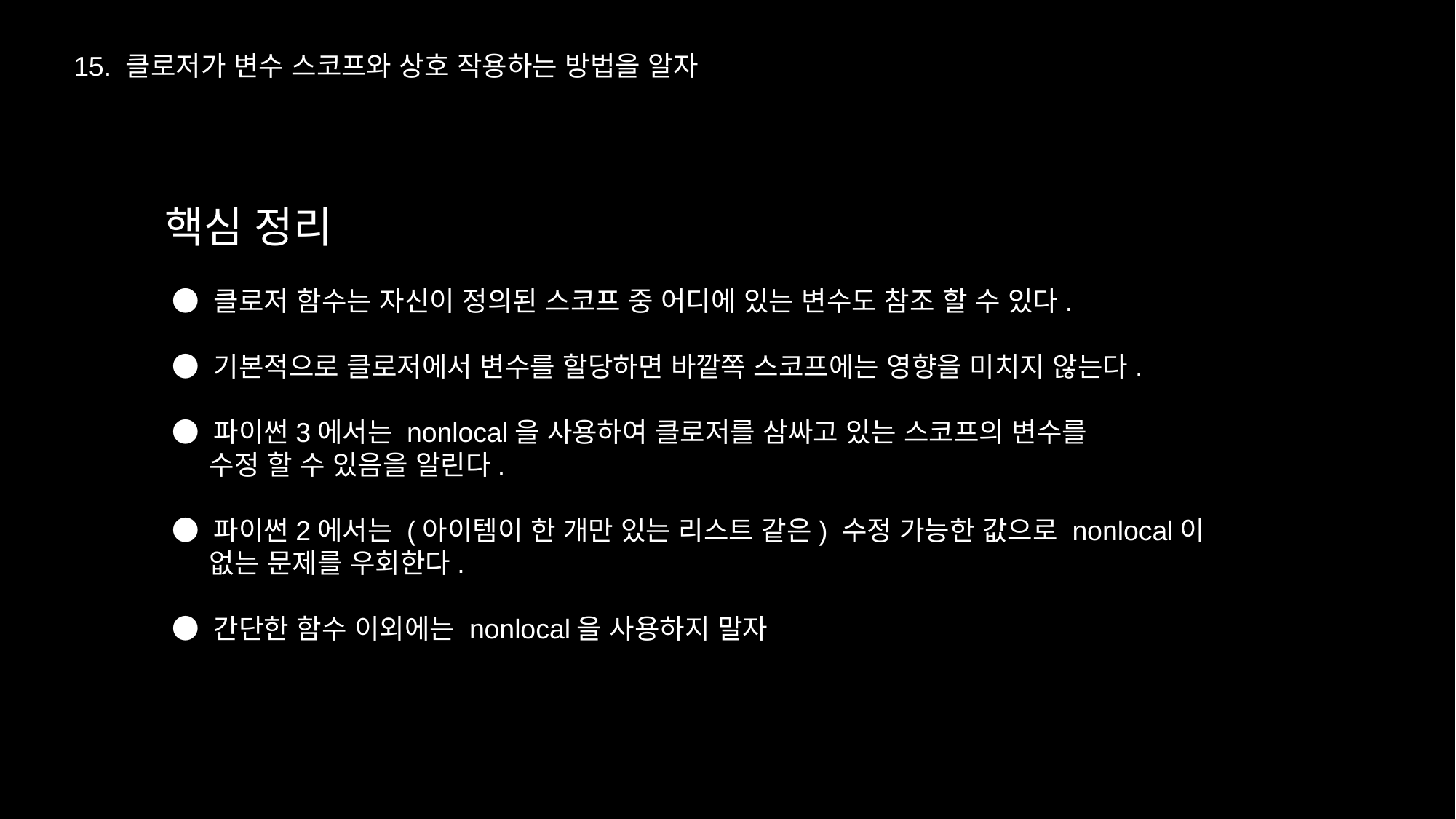

15. 클로저가 변수 스코프와 상호 작용하는 방법을 알자
핵심 정리

 ● 클로저 함수는 자신이 정의된 스코프 중 어디에 있는 변수도 참조 할 수 있다.

 ● 기본적으로 클로저에서 변수를 할당하면 바깥쪽 스코프에는 영향을 미치지 않는다.

 ● 파이썬3에서는 nonlocal을 사용하여 클로저를 삼싸고 있는 스코프의 변수를
     수정 할 수 있음을 알린다.

 ● 파이썬2에서는 (아이템이 한 개만 있는 리스트 같은) 수정 가능한 값으로 nonlocal이
     없는 문제를 우회한다.

 ● 간단한 함수 이외에는 nonlocal을 사용하지 말자